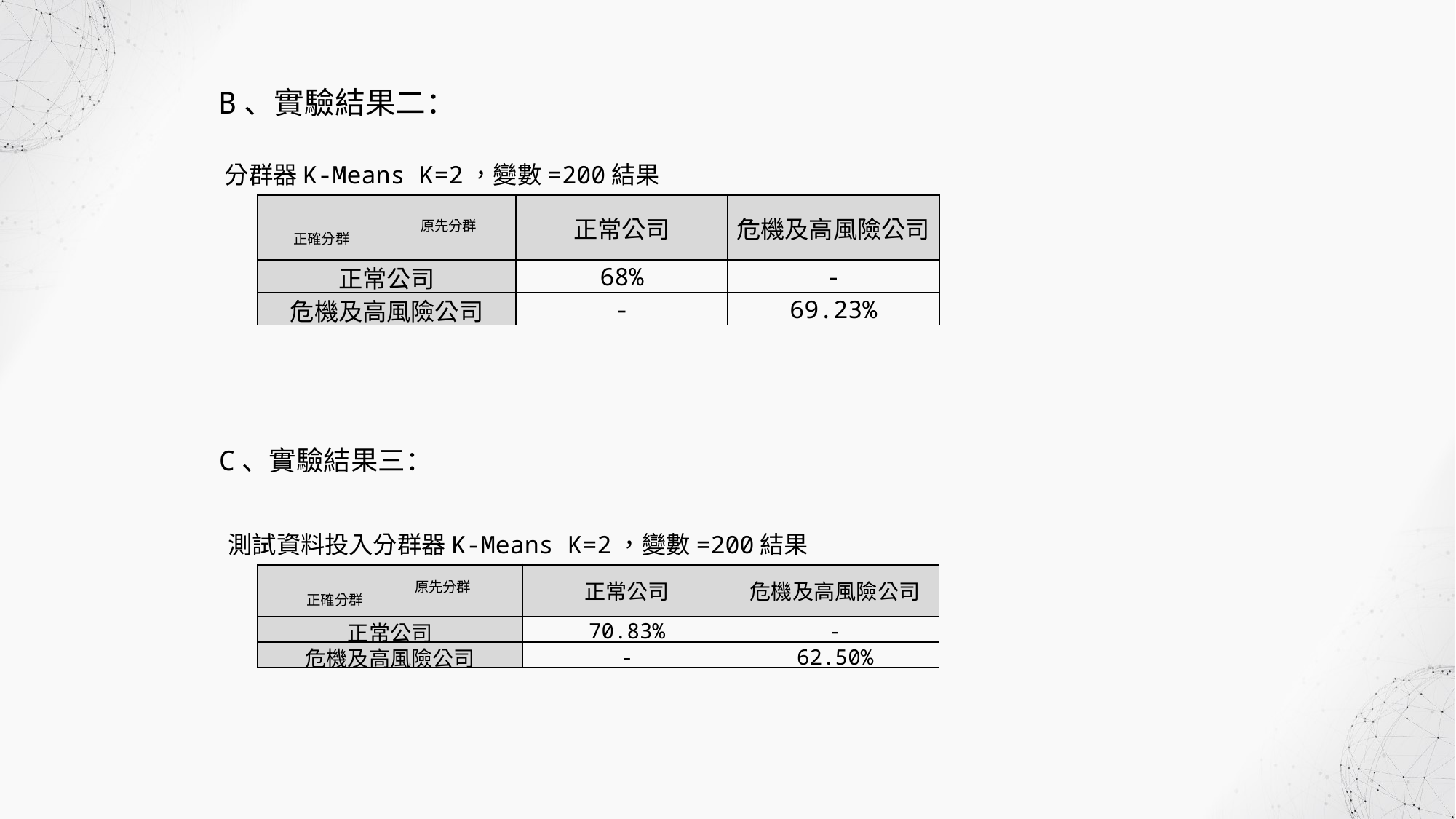

B、實驗結果二：
分群器K-Means K=2，變數=200結果
| 正確分群 原先分群 | 正常公司 | 危機及高風險公司 |
| --- | --- | --- |
| 正常公司 | 68% | - |
| 危機及高風險公司 | - | 69.23% |
C、實驗結果三：
測試資料投入分群器K-Means K=2，變數=200結果
| 正確分群 原先分群 | 正常公司 | 危機及高風險公司 |
| --- | --- | --- |
| 正常公司 | 70.83% | - |
| 危機及高風險公司 | - | 62.50% |